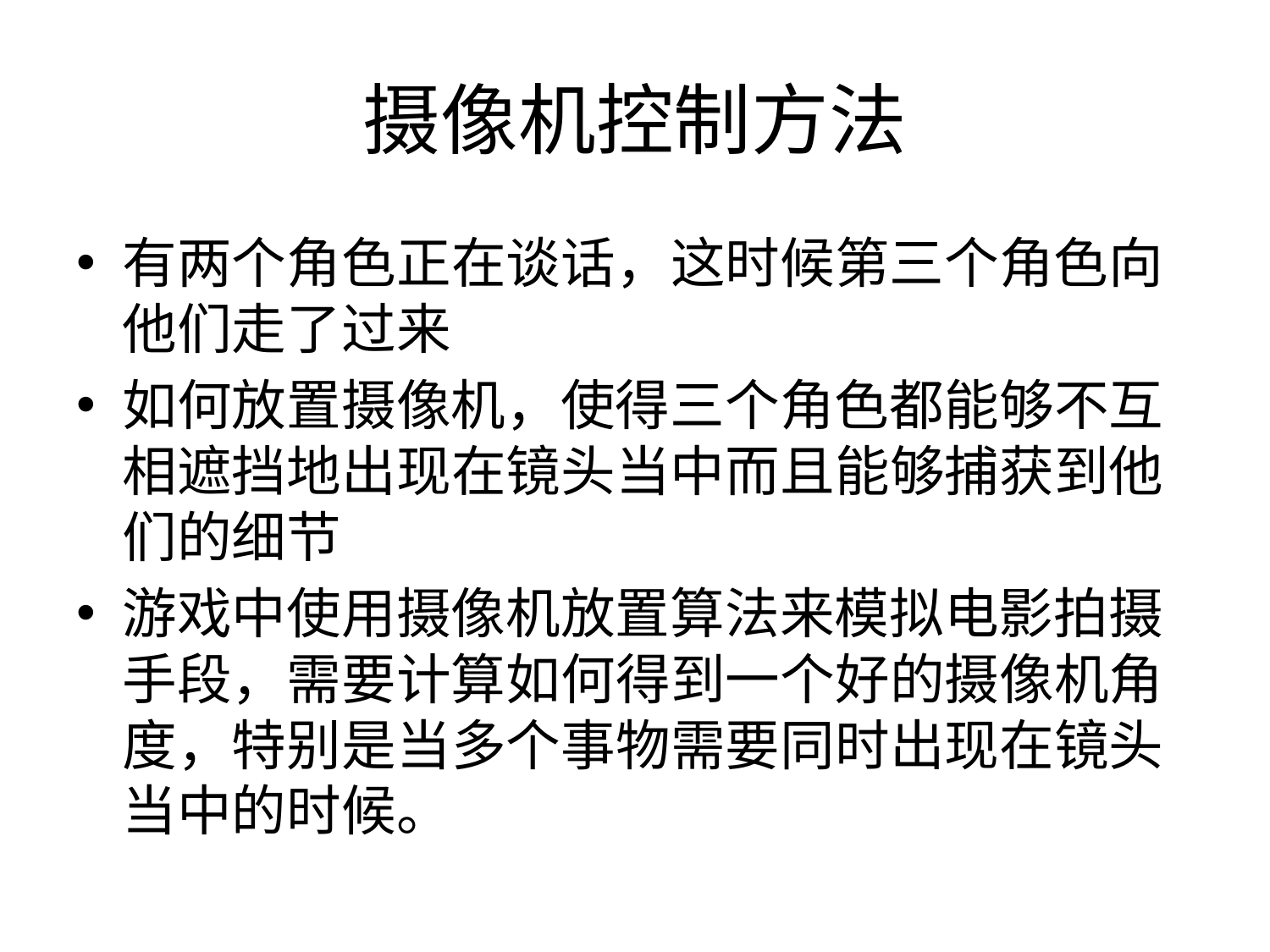

# 摄像机控制方法
有两个角色正在谈话，这时候第三个角色向他们走了过来
如何放置摄像机，使得三个角色都能够不互相遮挡地出现在镜头当中而且能够捕获到他们的细节
游戏中使用摄像机放置算法来模拟电影拍摄手段，需要计算如何得到一个好的摄像机角度，特别是当多个事物需要同时出现在镜头当中的时候。